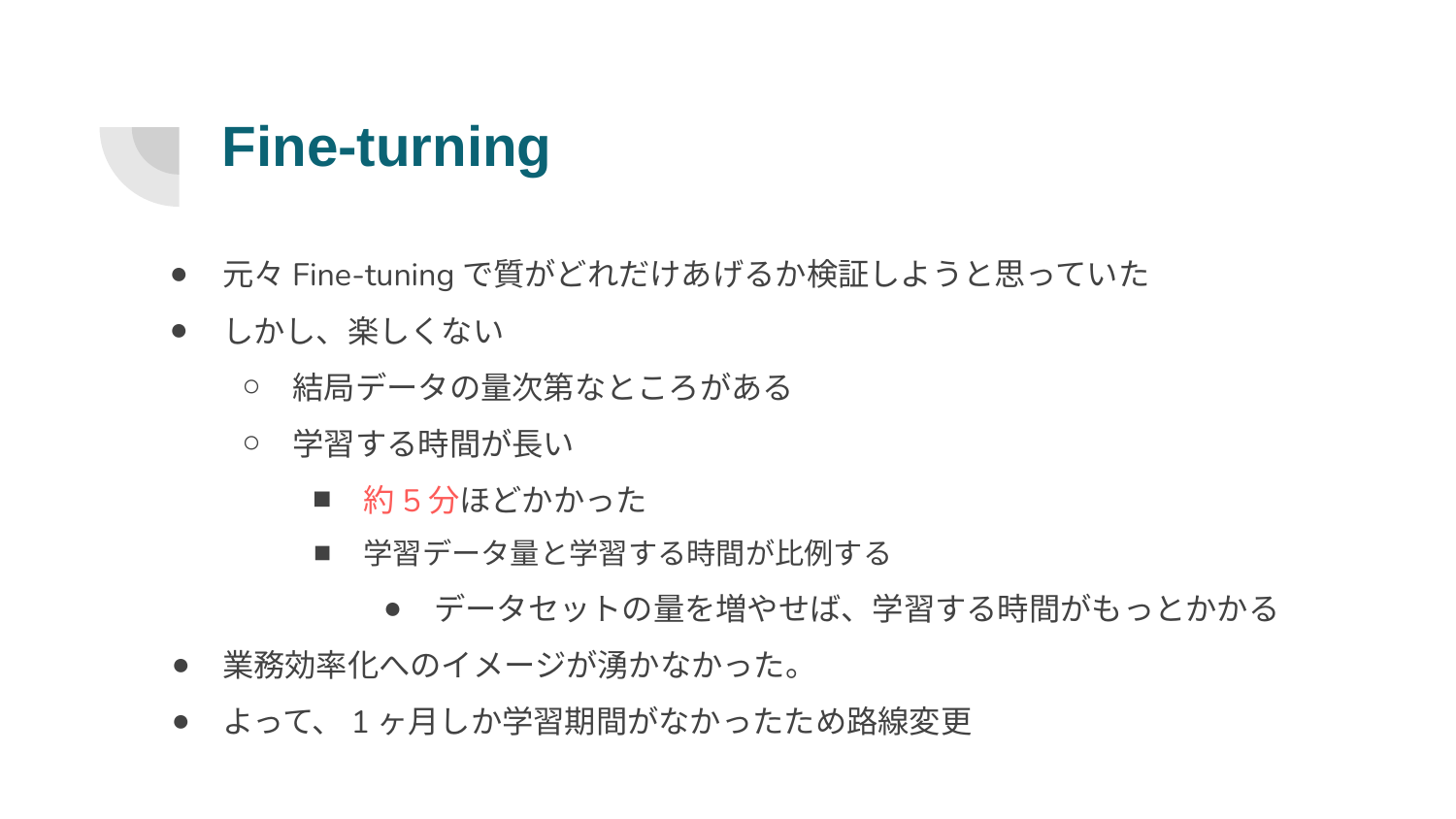

# Fine-turning
元々Fine-tuningで質がどれだけあげるか検証しようと思っていた
しかし、楽しくない
結局データの量次第なところがある
学習する時間が長い
約5分ほどかかった
学習データ量と学習する時間が比例する
データセットの量を増やせば、学習する時間がもっとかかる
業務効率化へのイメージが湧かなかった。
よって、1ヶ月しか学習期間がなかったため路線変更